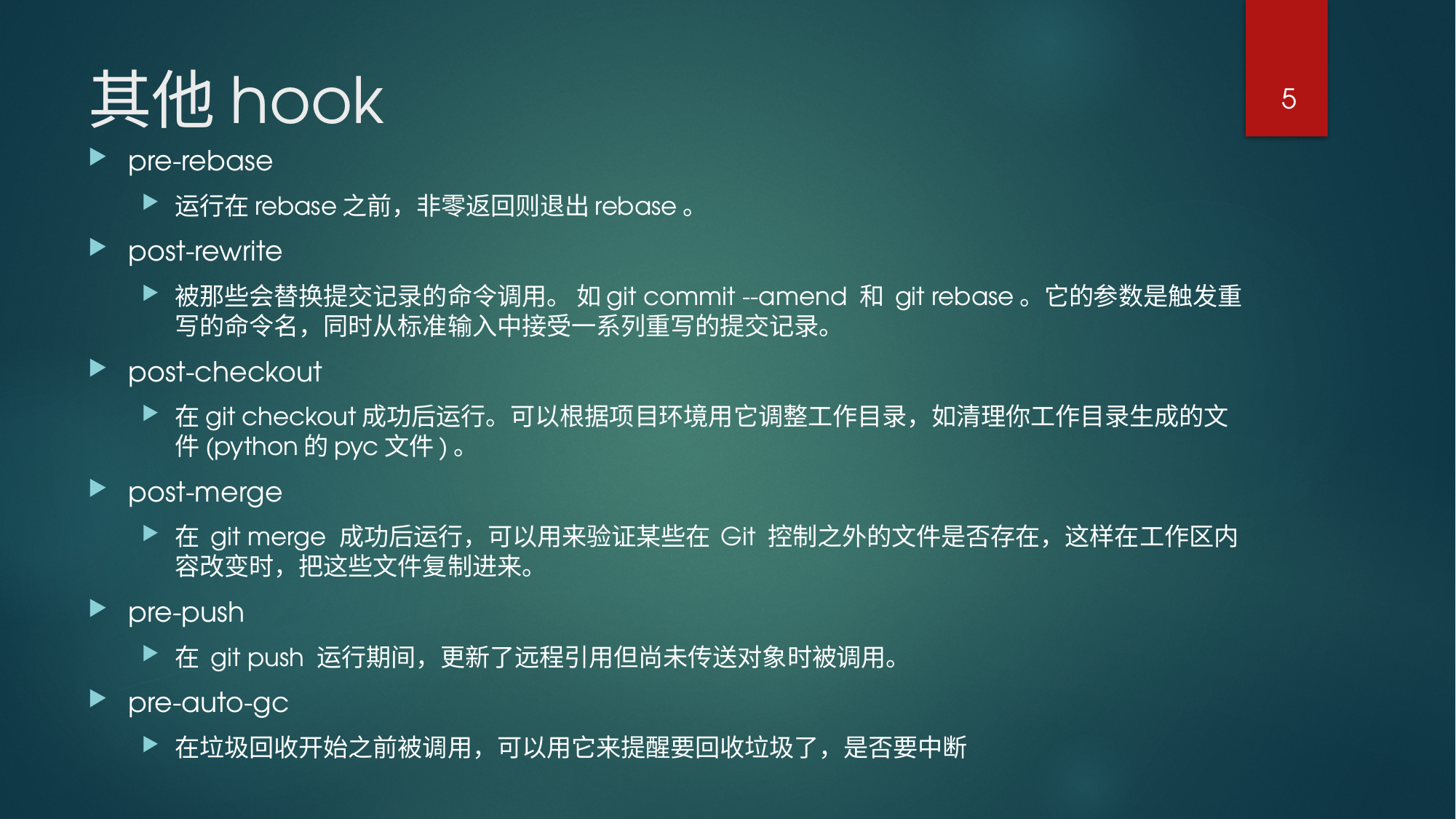

# 其他hook
5
pre-rebase
运行在rebase之前，非零返回则退出rebase。
post-rewrite
被那些会替换提交记录的命令调用。 如git commit --amend 和 git rebase。它的参数是触发重写的命令名，同时从标准输入中接受一系列重写的提交记录。
post-checkout
在git checkout成功后运行。可以根据项目环境用它调整工作目录，如清理你工作目录生成的文件(python的pyc文件)。
post-merge
在 git merge 成功后运行，可以用来验证某些在 Git 控制之外的文件是否存在，这样在工作区内容改变时，把这些文件复制进来。
pre-push
在 git push 运行期间，更新了远程引用但尚未传送对象时被调用。
pre-auto-gc
在垃圾回收开始之前被调用，可以用它来提醒要回收垃圾了，是否要中断